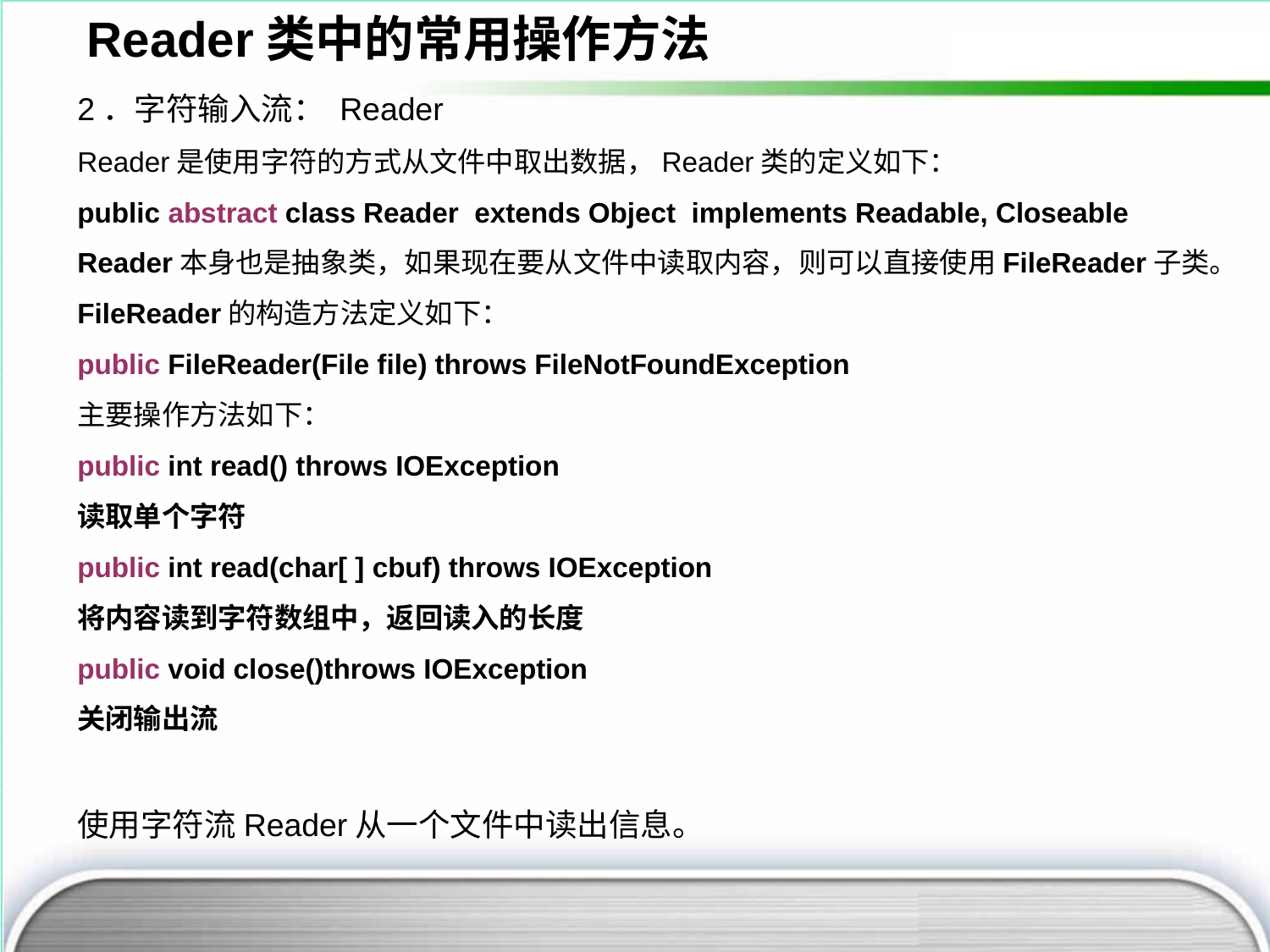

Reader类中的常用操作方法
2．字符输入流： Reader
Reader是使用字符的方式从文件中取出数据，Reader类的定义如下：
public abstract class Reader  extends Object  implements Readable, Closeable
Reader本身也是抽象类，如果现在要从文件中读取内容，则可以直接使用FileReader子类。
FileReader的构造方法定义如下：
public FileReader(File file) throws FileNotFoundException
主要操作方法如下：
public int read() throws IOException
读取单个字符
public int read(char[ ] cbuf) throws IOException
将内容读到字符数组中，返回读入的长度
public void close()throws IOException
关闭输出流

使用字符流Reader从一个文件中读出信息。